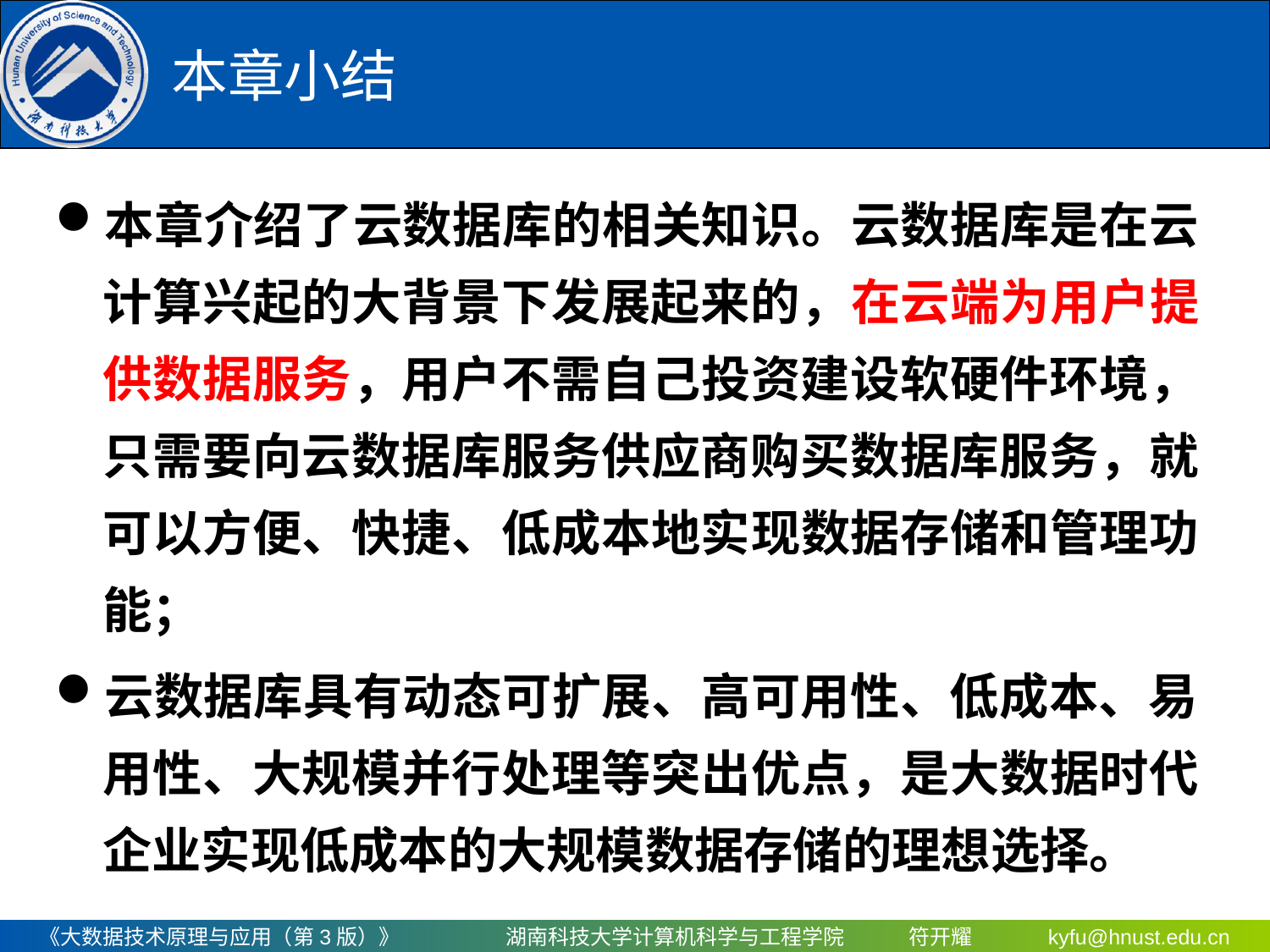

# 本章小结
本章介绍了云数据库的相关知识。云数据库是在云计算兴起的大背景下发展起来的，在云端为用户提供数据服务，用户不需自己投资建设软硬件环境，只需要向云数据库服务供应商购买数据库服务，就可以方便、快捷、低成本地实现数据存储和管理功能；
云数据库具有动态可扩展、高可用性、低成本、易用性、大规模并行处理等突出优点，是大数据时代企业实现低成本的大规模数据存储的理想选择。